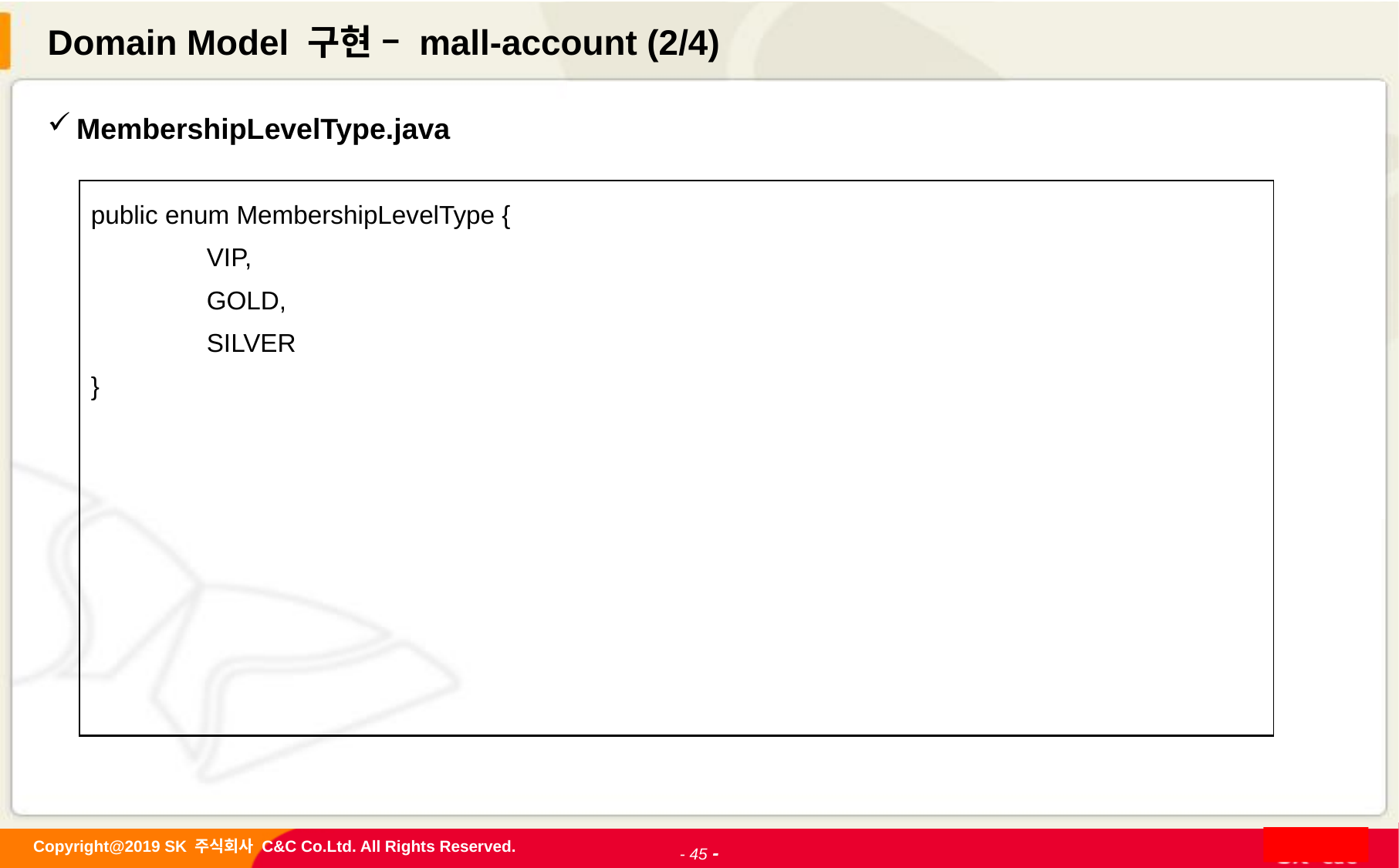

# Domain Model 구현 – mall-account (2/4)
MembershipLevelType.java
| public enum MembershipLevelType { VIP, GOLD, SILVER } |
| --- |